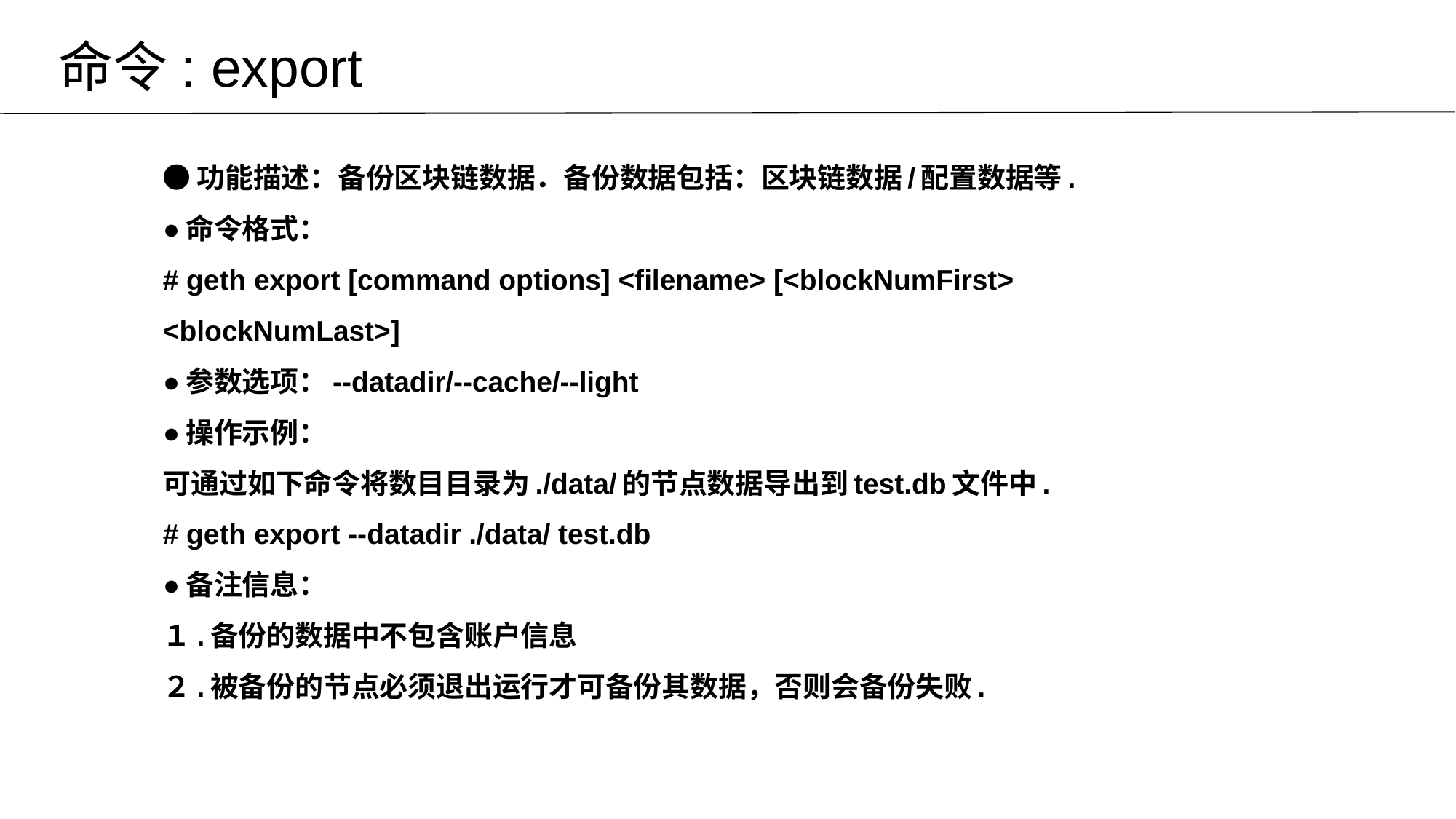

命令: export
# ●功能描述：备份区块链数据．备份数据包括：区块链数据/配置数据等. ●命令格式： # geth export [command options] <filename> [<blockNumFirst> <blockNumLast>] ●参数选项：--datadir/--cache/--light ●操作示例： 可通过如下命令将数目目录为./data/的节点数据导出到test.db文件中. # geth export --datadir ./data/ test.db ●备注信息： １.备份的数据中不包含账户信息 ２.被备份的节点必须退出运行才可备份其数据，否则会备份失败.